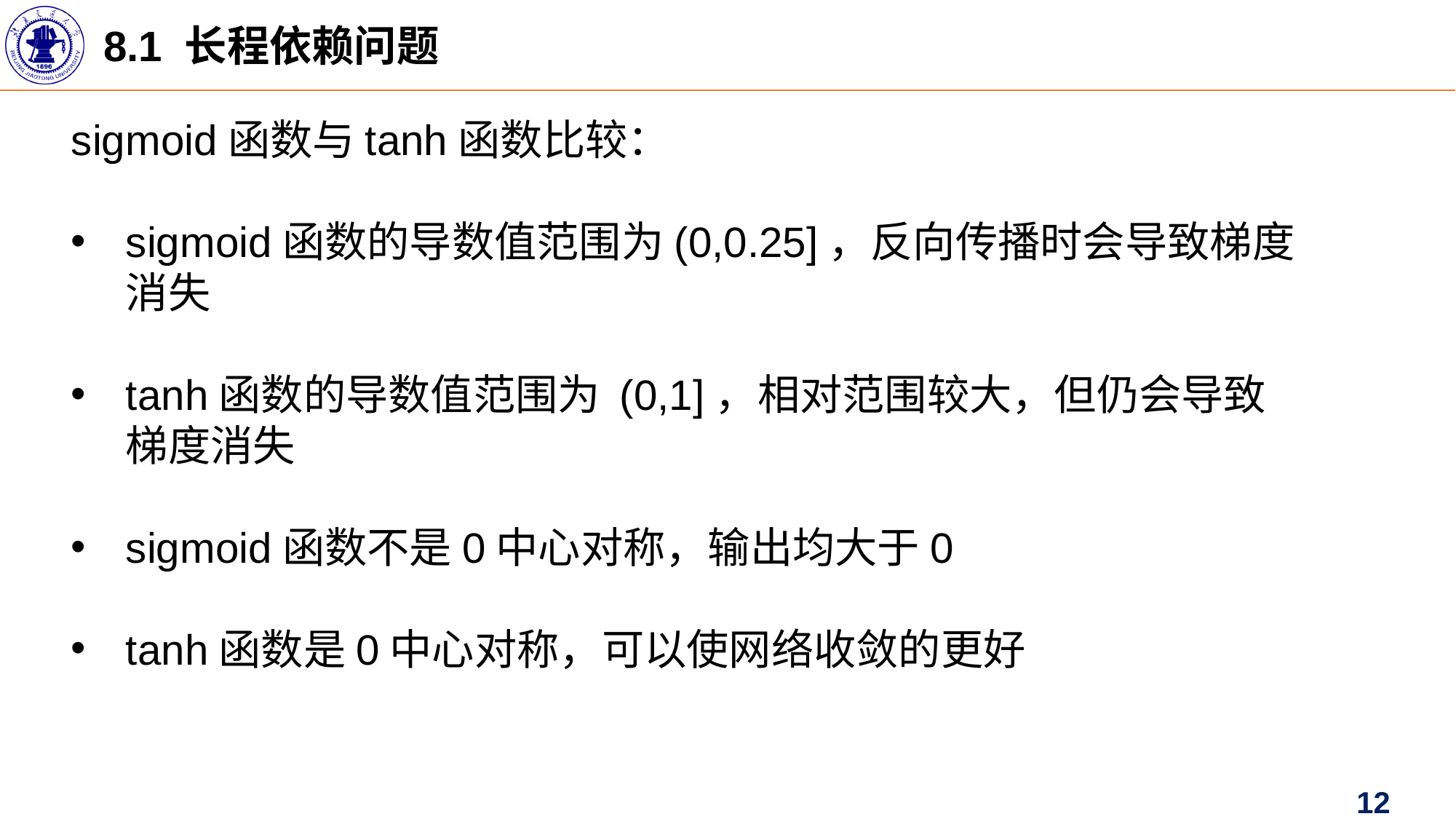

8.1 长程依赖问题

sigmoid函数与tanh函数比较：

sigmoid函数的导数值范围为(0,0.25]，反向传播时会导致梯度消失

tanh函数的导数值范围为 (0,1]，相对范围较大，但仍会导致梯度消失

sigmoid函数不是0中心对称，输出均大于0

tanh函数是0中心对称，可以使网络收敛的更好